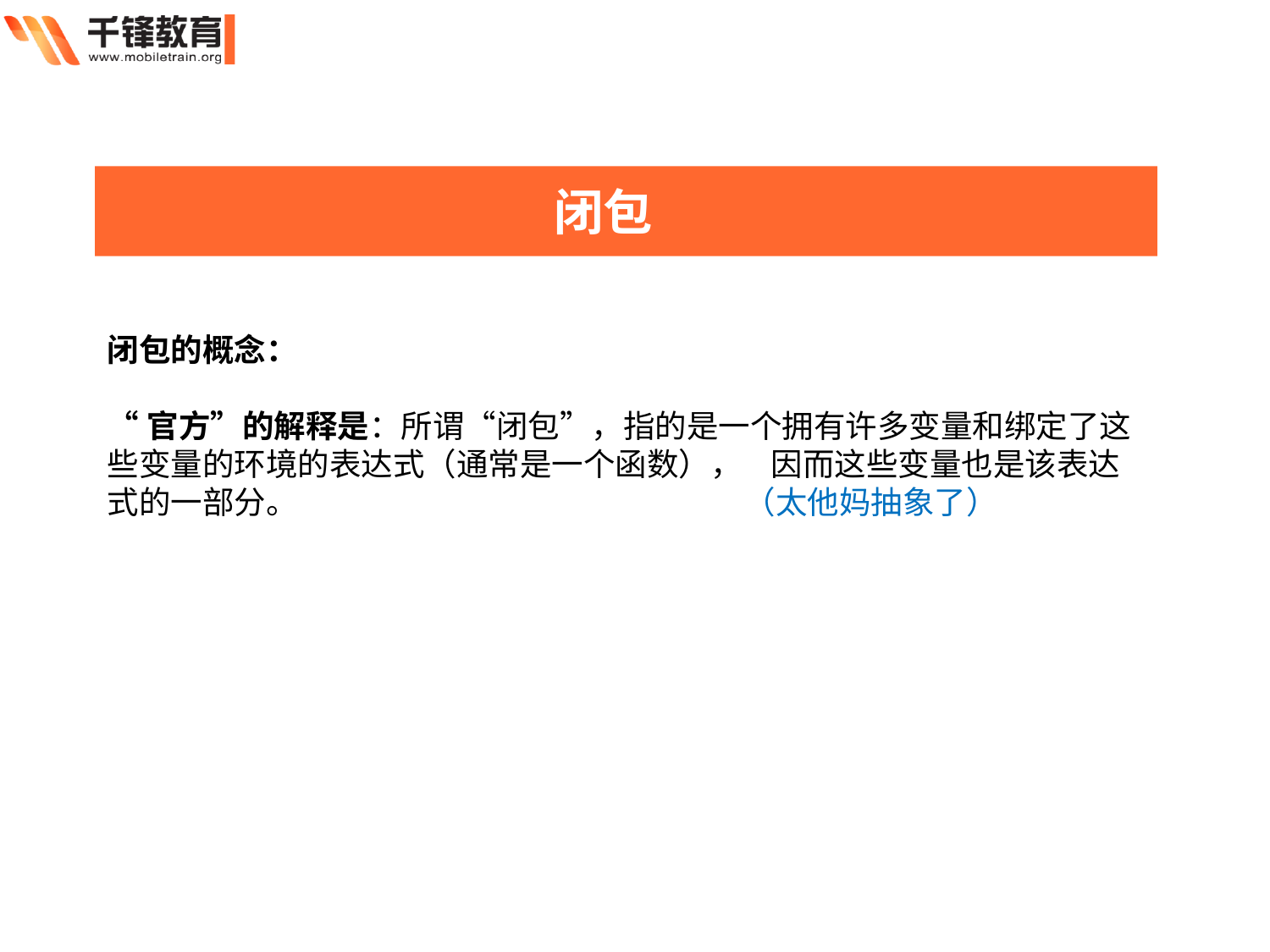

闭包

闭包的概念：

“官方”的解释是：所谓“闭包”，指的是一个拥有许多变量和绑定了这些变量的环境的表达式（通常是一个函数），    因而这些变量也是该表达式的一部分。                                                              （太他妈抽象了）